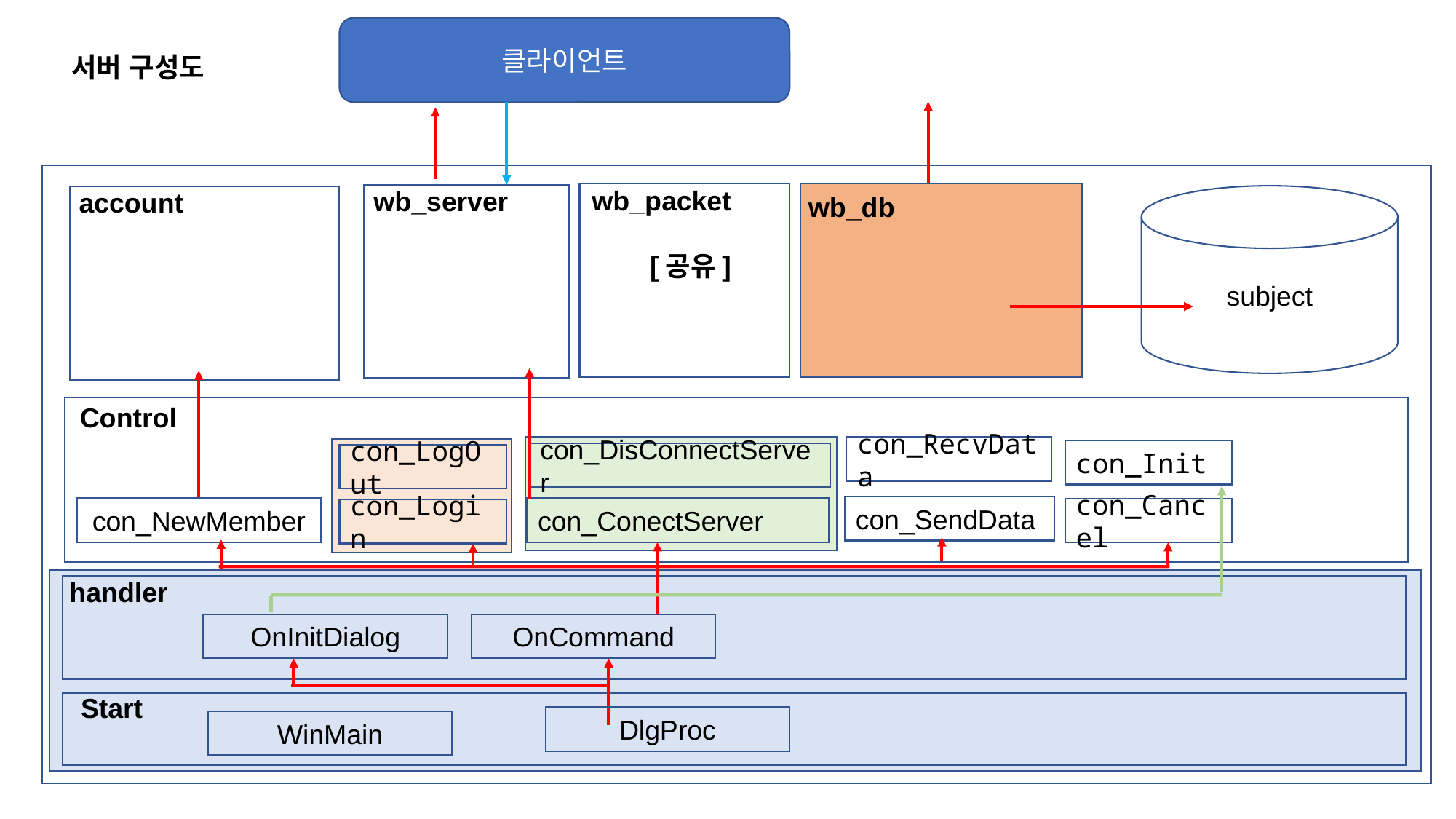

클라이언트
서버 구성도

wb_packet

[공유]
wb_server
account

wb_db
subject

Control

con_RecvData

con_Init
con_DisConnectServer
con_LogOut
con_SendData
con_NewMember
con_ConectServer
con_Cancel
con_Login

handler

OnInitDialog
OnCommand
Start

DlgProc
WinMain